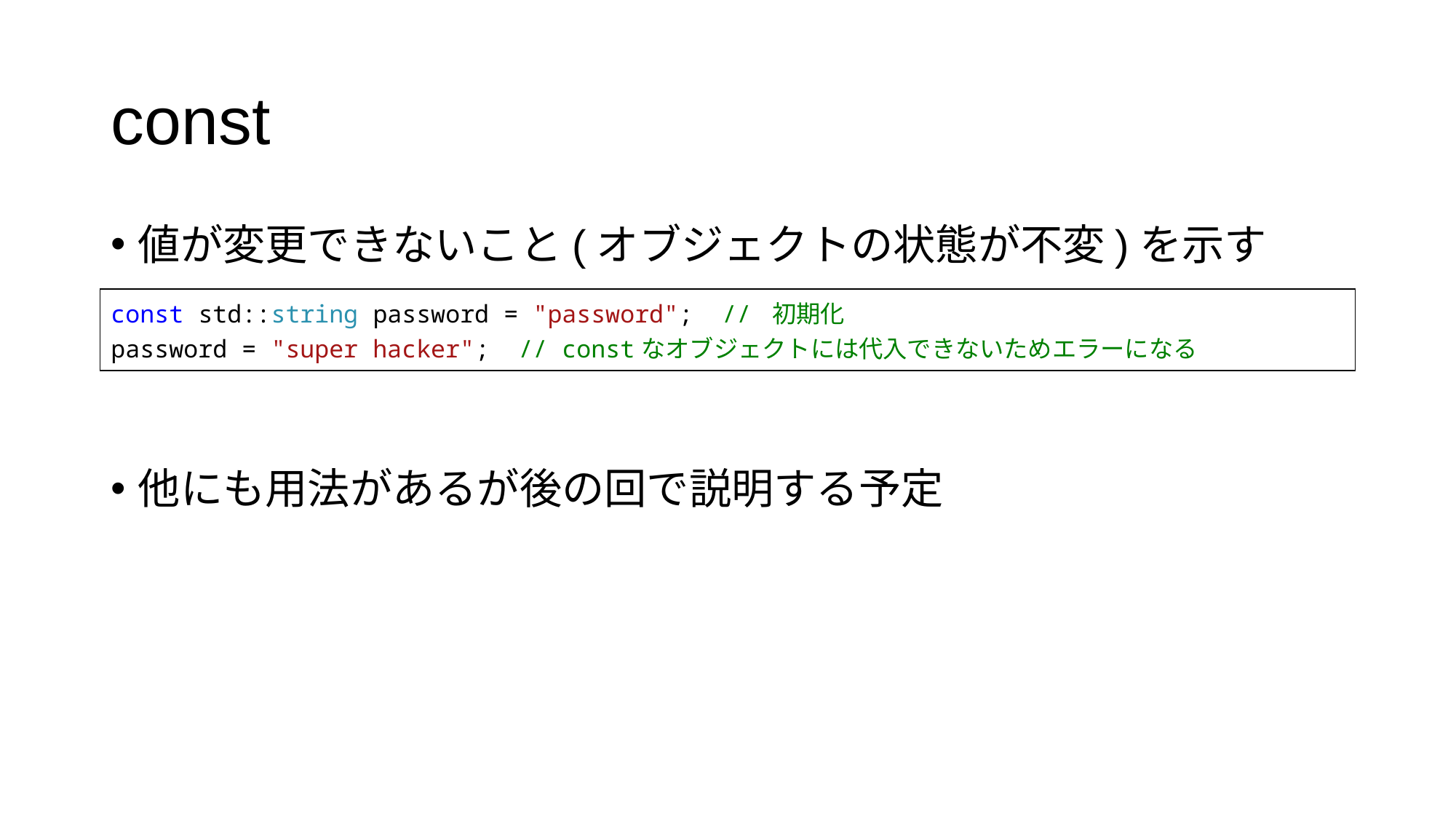

# const
値が変更できないこと(オブジェクトの状態が不変)を示す

他にも用法があるが後の回で説明する予定
| const std::string password = "password"; // 初期化 password = "super hacker"; // constなオブジェクトには代入できないためエラーになる |
| --- |